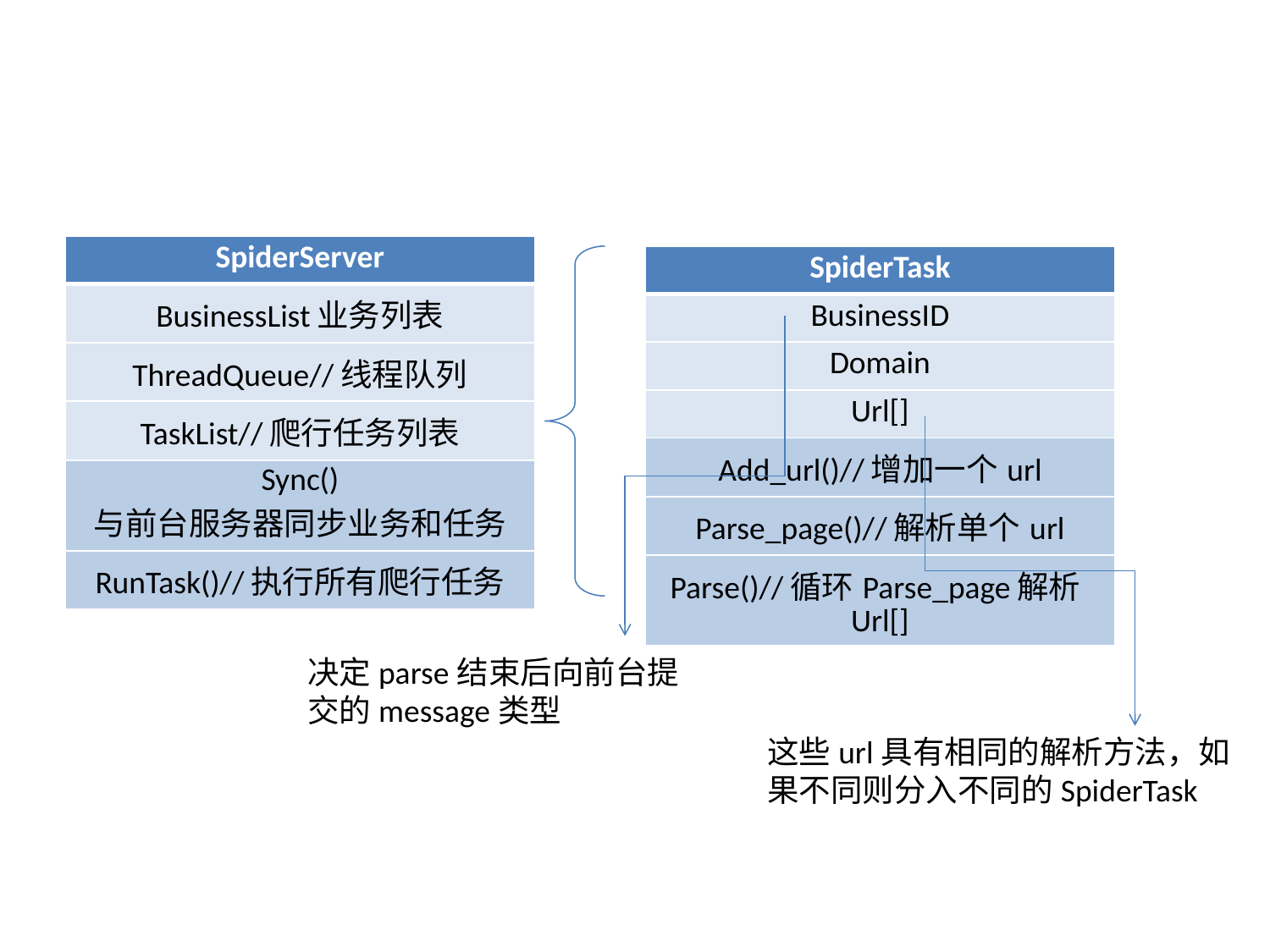

#
| SpiderServer |
| --- |
| BusinessList业务列表 |
| ThreadQueue//线程队列 |
| TaskList//爬行任务列表 |
| Sync() 与前台服务器同步业务和任务 |
| RunTask()//执行所有爬行任务 |

| SpiderTask |
| --- |
| BusinessID |
| Domain |
| Url[] |
| Add\_url()//增加一个url |
| Parse\_page()//解析单个url |
| Parse()//循环Parse\_page解析Url[] |
决定parse结束后向前台提交的message类型
这些url具有相同的解析方法，如果不同则分入不同的SpiderTask